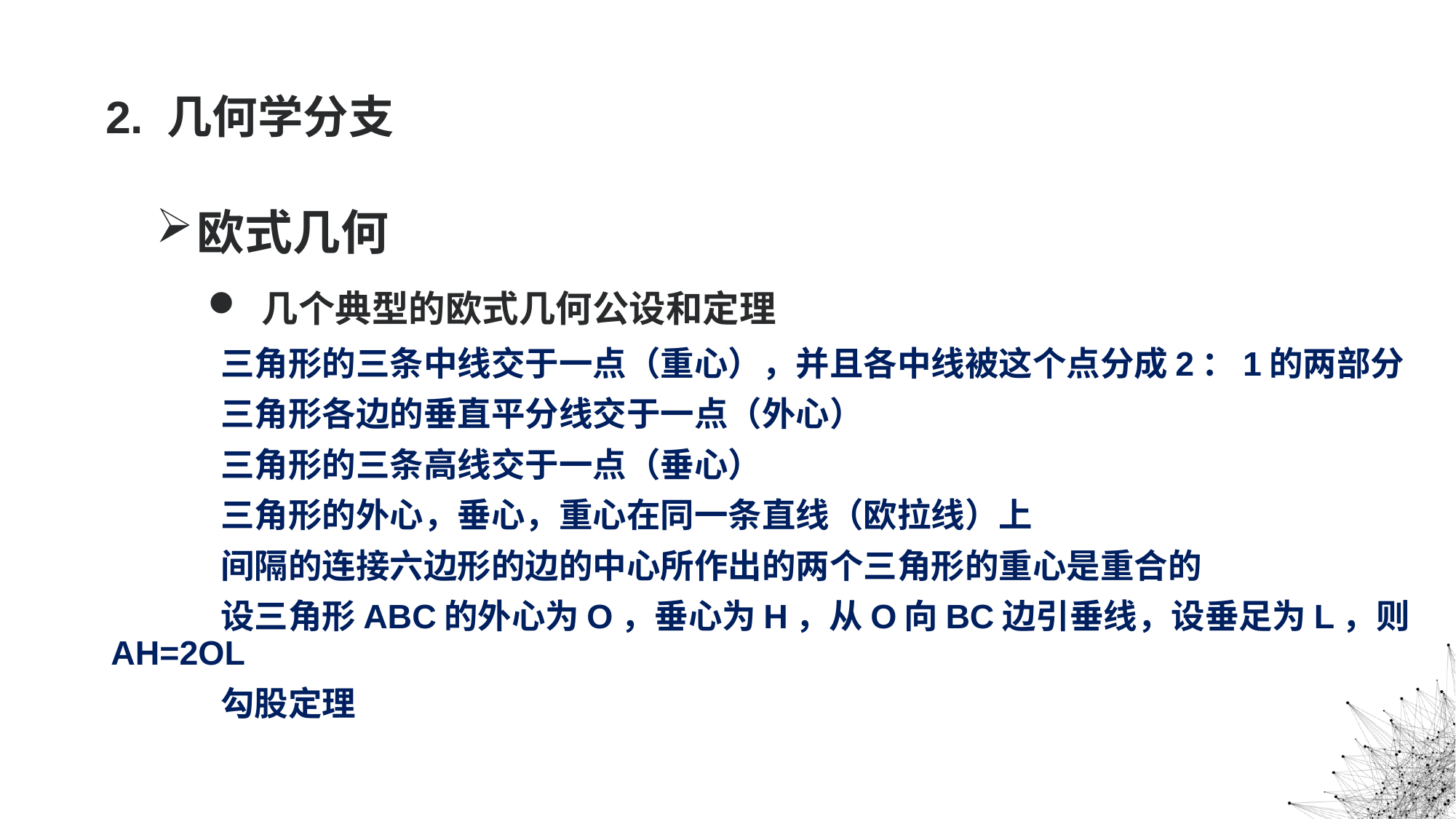

# 2. 几何学分支
欧式几何
几个典型的欧式几何公设和定理
三角形的三条中线交于一点（重心），并且各中线被这个点分成2：1的两部分
三角形各边的垂直平分线交于一点（外心）
三角形的三条高线交于一点（垂心）
三角形的外心，垂心，重心在同一条直线（欧拉线）上
间隔的连接六边形的边的中心所作出的两个三角形的重心是重合的
设三角形ABC的外心为O，垂心为H，从O向BC边引垂线，设垂足为L，则AH=2OL
勾股定理